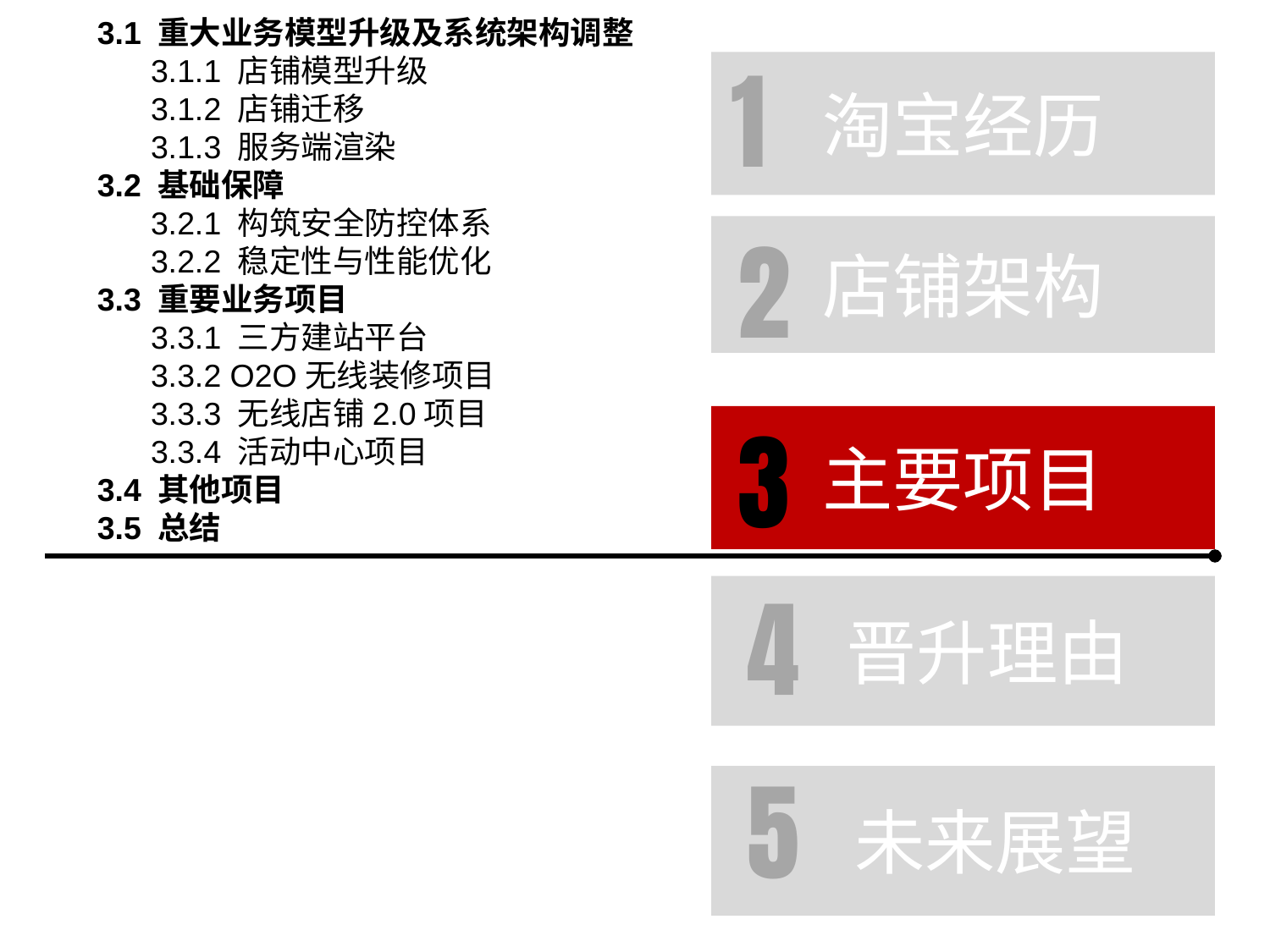

3.1 重大业务模型升级及系统架构调整
      3.1.1 店铺模型升级
      3.1.2 店铺迁移
      3.1.3 服务端渲染
3.2 基础保障
      3.2.1 构筑安全防控体系
      3.2.2 稳定性与性能优化
3.3 重要业务项目
      3.3.1 三方建站平台
      3.3.2 O2O无线装修项目
      3.3.3 无线店铺2.0项目
      3.3.4 活动中心项目
3.4 其他项目
3.5 总结

淘宝经历
3
店铺架构
2
主要项目
  晋升理由
4
   未来展望
1
5